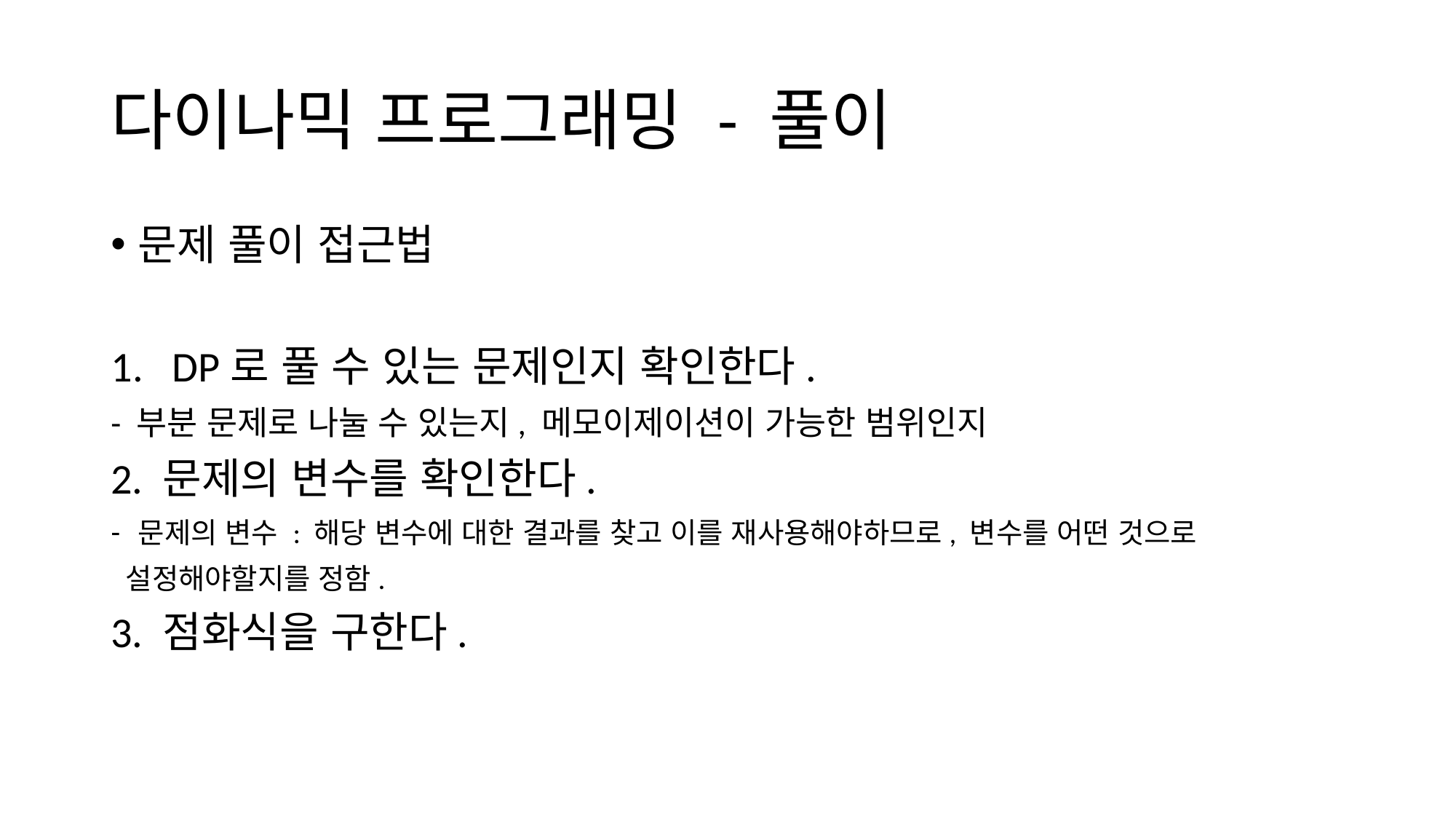

# 다이나믹 프로그래밍 - 풀이
문제 풀이 접근법

DP로 풀 수 있는 문제인지 확인한다.
- 부분 문제로 나눌 수 있는지, 메모이제이션이 가능한 범위인지
2. 문제의 변수를 확인한다.
문제의 변수 : 해당 변수에 대한 결과를 찾고 이를 재사용해야하므로, 변수를 어떤 것으로
 설정해야할지를 정함.
3. 점화식을 구한다.